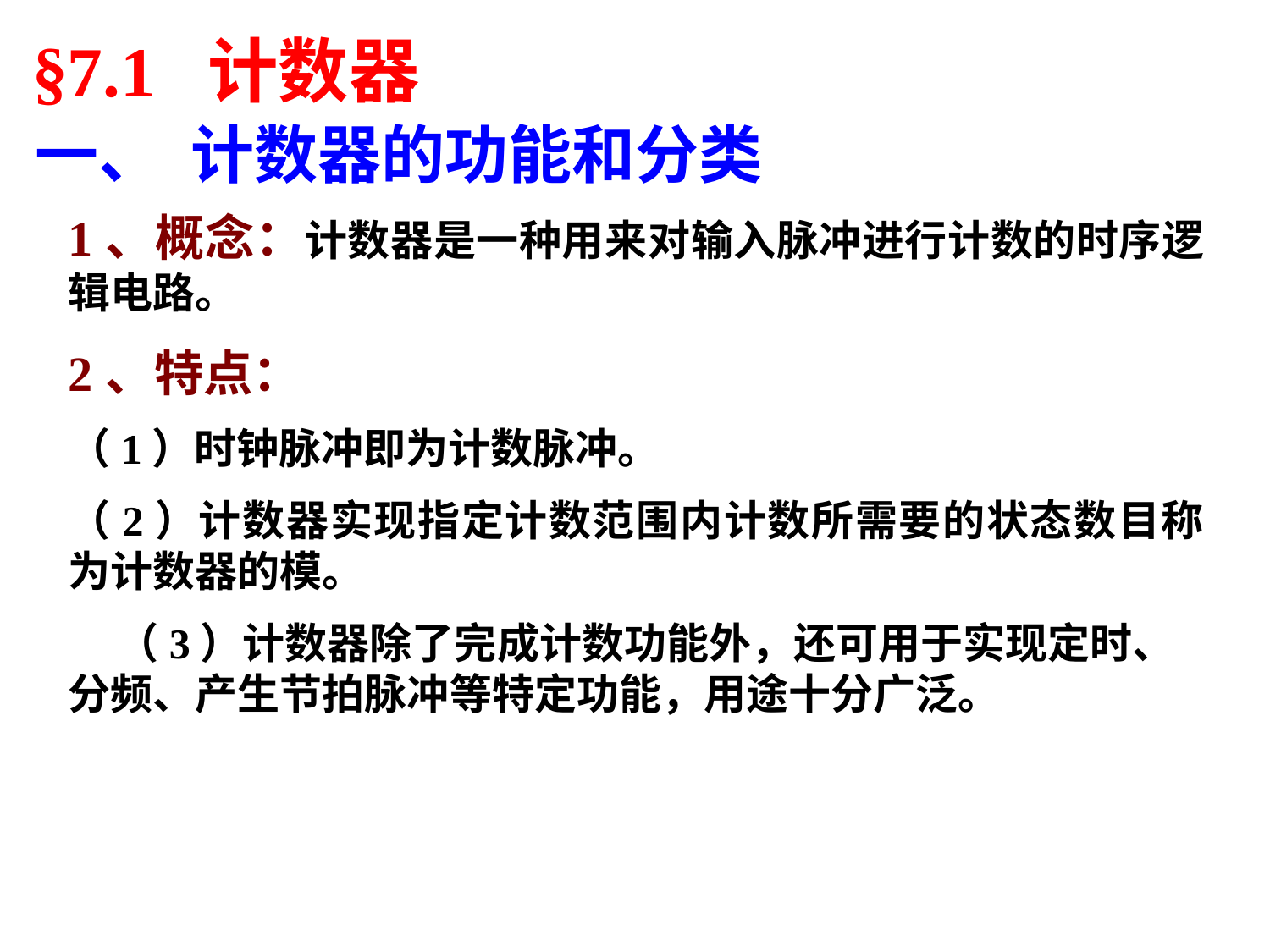

§7.1  计数器
一、  计数器的功能和分类
1、概念：计数器是一种用来对输入脉冲进行计数的时序逻辑电路。
2、特点：
（1）时钟脉冲即为计数脉冲。
（2）计数器实现指定计数范围内计数所需要的状态数目称为计数器的模。
    （3）计数器除了完成计数功能外，还可用于实现定时、分频、产生节拍脉冲等特定功能，用途十分广泛。